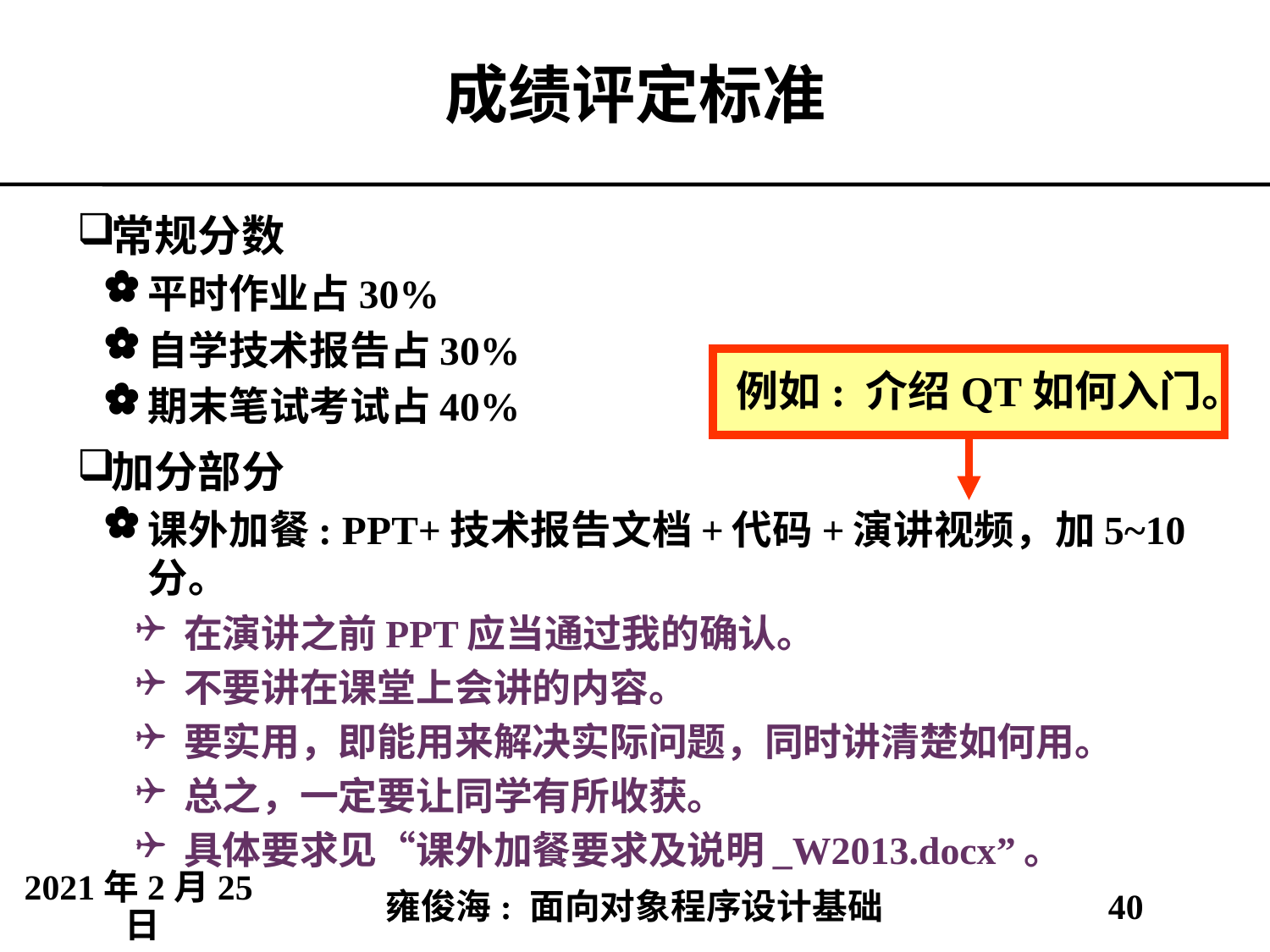

# 成绩评定标准

常规分数
平时作业占30%
自学技术报告占30%
期末笔试考试占40%
加分部分
课外加餐: PPT+技术报告文档+代码+演讲视频，加5~10分。
在演讲之前PPT应当通过我的确认。
不要讲在课堂上会讲的内容。
要实用，即能用来解决实际问题，同时讲清楚如何用。
总之，一定要让同学有所收获。
具体要求见“课外加餐要求及说明_W2013.docx”。
例如: 介绍QT如何入门。
2021年2月25日
雍俊海: 面向对象程序设计基础
40